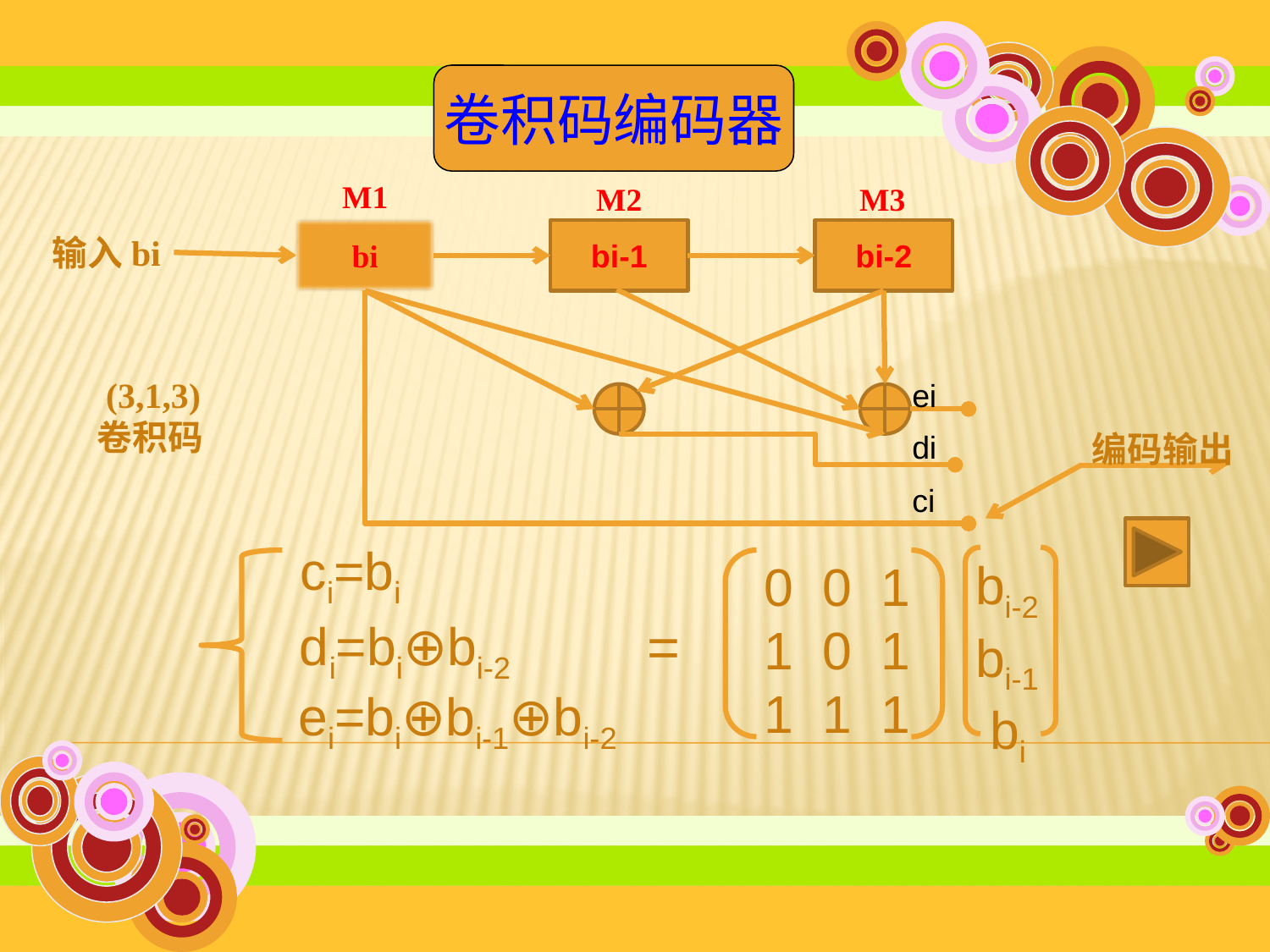

卷积码编码器

M1
M2
M3

bi
bi-1
bi-2
输入bi

ei
 (3,1,3)
卷积码

di
编码输出
ci

ci=bi
bi-2
bi-1
 bi
0  0  1

=
di=bi⊕bi-2
1  0  1
1  1  1
ei=bi⊕bi-1⊕bi-2